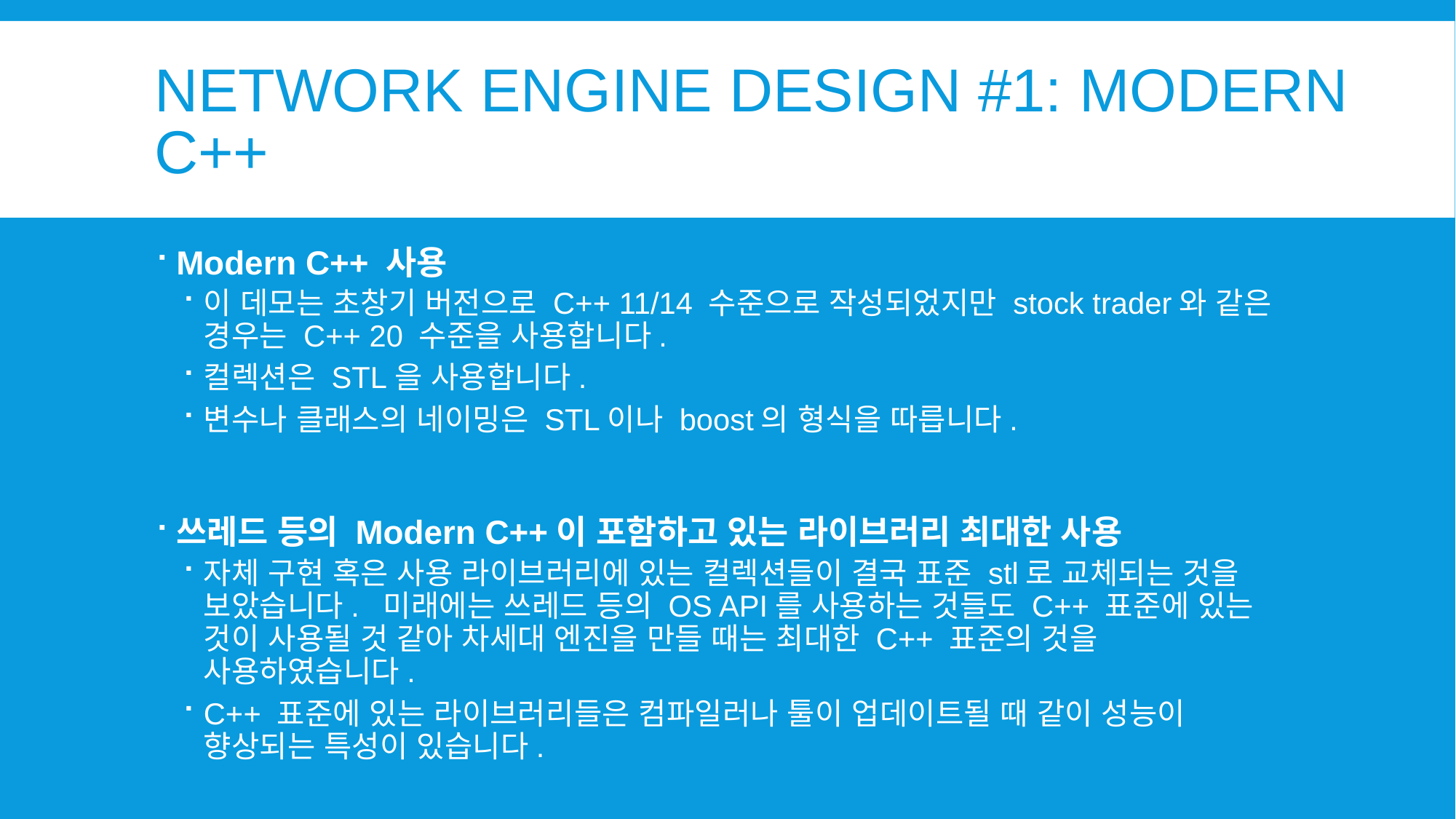

# Network Engine Design #1: Modern C++
Modern C++ 사용
이 데모는 초창기 버전으로 C++ 11/14 수준으로 작성되었지만 stock trader와 같은 경우는 C++ 20 수준을 사용합니다.
컬렉션은 STL을 사용합니다.
변수나 클래스의 네이밍은 STL이나 boost의 형식을 따릅니다.

쓰레드 등의 Modern C++이 포함하고 있는 라이브러리 최대한 사용
자체 구현 혹은 사용 라이브러리에 있는 컬렉션들이 결국 표준 stl로 교체되는 것을 보았습니다.  미래에는 쓰레드 등의 OS API를 사용하는 것들도 C++ 표준에 있는 것이 사용될 것 같아 차세대 엔진을 만들 때는 최대한 C++ 표준의 것을 사용하였습니다.
C++ 표준에 있는 라이브러리들은 컴파일러나 툴이 업데이트될 때 같이 성능이 향상되는 특성이 있습니다.